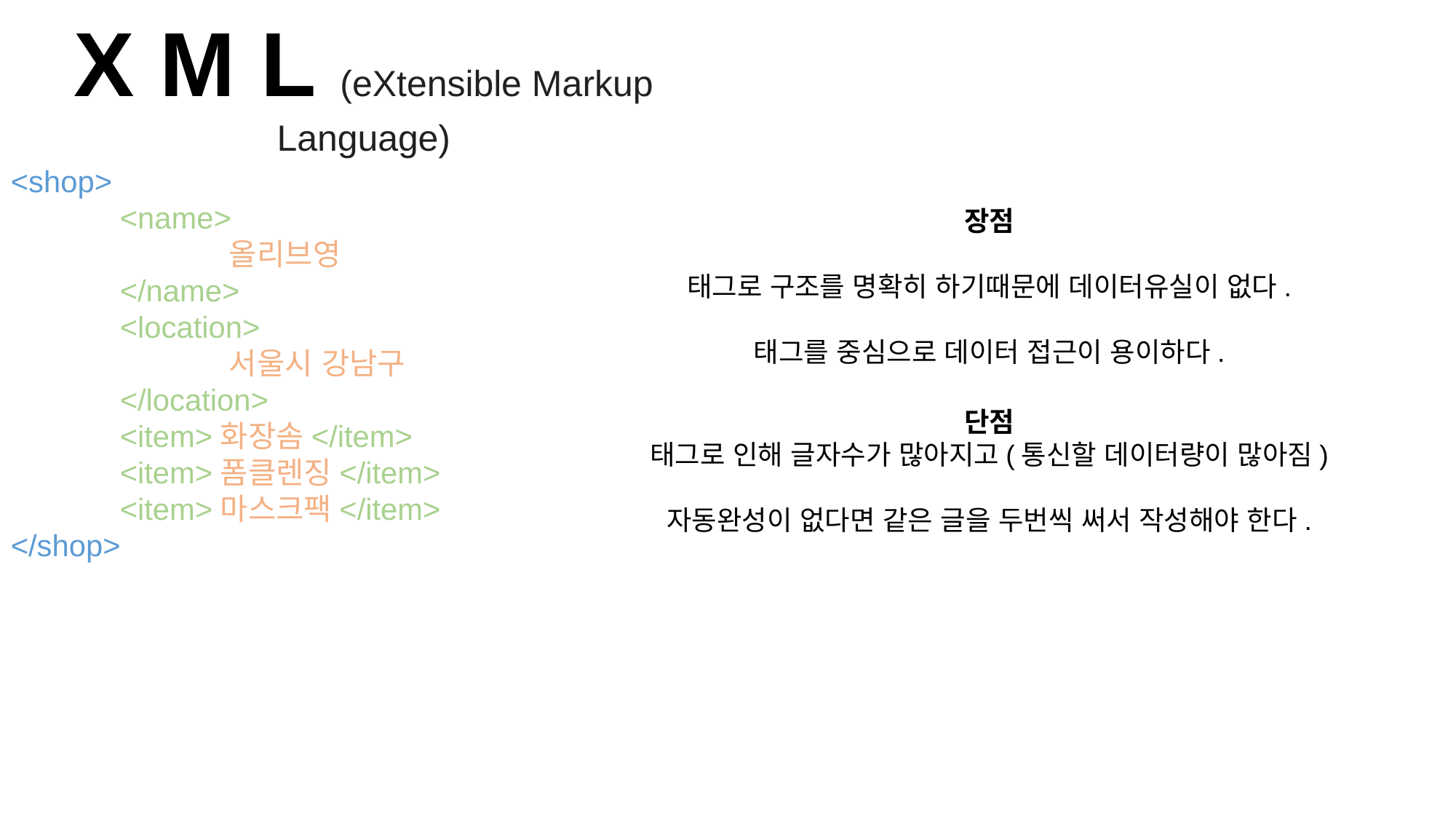

X M L (eXtensible Markup Language)
<shop>
	<name>
		올리브영
	</name>
	<location>
		서울시 강남구
	</location>
	<item>화장솜</item>
	<item>폼클렌징</item>
	<item>마스크팩</item>
</shop>
장점

태그로 구조를 명확히 하기때문에 데이터유실이 없다.

태그를 중심으로 데이터 접근이 용이하다.
단점
태그로 인해 글자수가 많아지고(통신할 데이터량이 많아짐)

자동완성이 없다면 같은 글을 두번씩 써서 작성해야 한다.